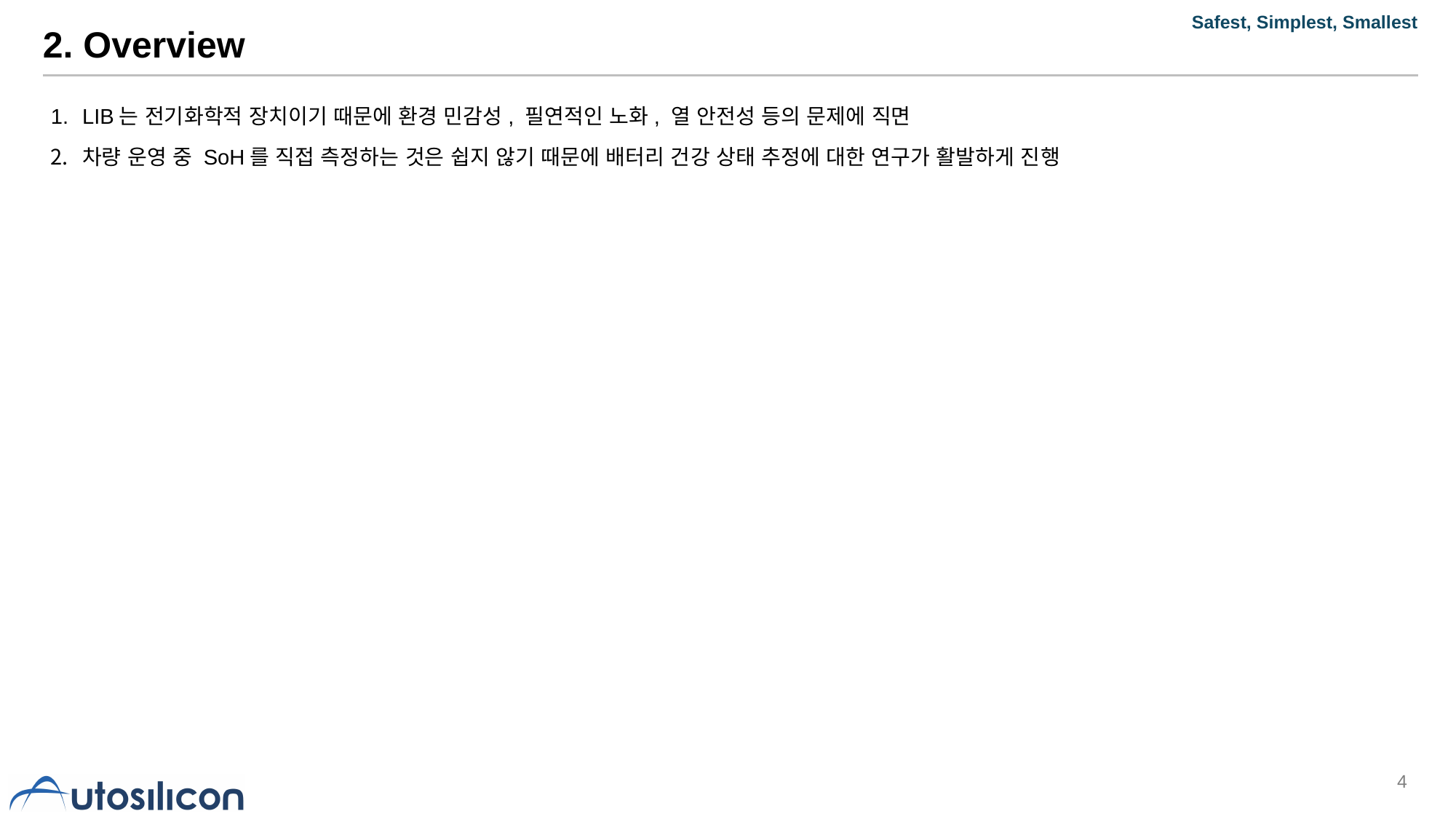

# 2. Overview
LIB는 전기화학적 장치이기 때문에 환경 민감성, 필연적인 노화, 열 안전성 등의 문제에 직면
차량 운영 중 SoH를 직접 측정하는 것은 쉽지 않기 때문에 배터리 건강 상태 추정에 대한 연구가 활발하게 진행
4